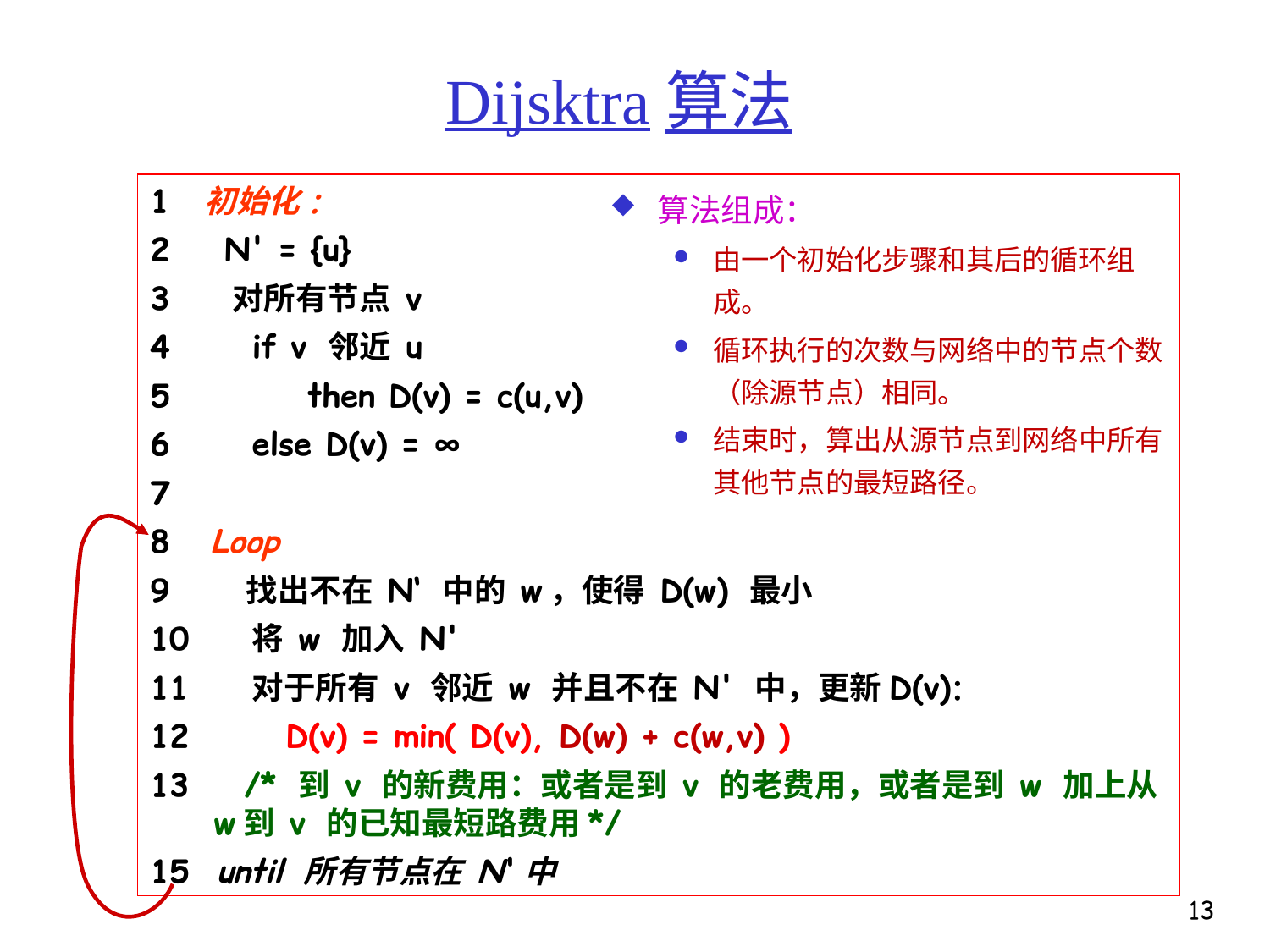

# Dijsktra算法
1  初始化:
2    N' = {u}
3    对所有节点 v
4      if v 邻近 u
5          then D(v) = c(u,v)
6      else D(v) = ∞
7
8   Loop
9     找出不在 N‘ 中的 w，使得 D(w) 最小
10    将 w 加入 N'
11    对于所有 v 邻近 w 并且不在 N' 中，更新D(v):
12       D(v) = min( D(v), D(w) + c(w,v) )
13    /* 到 v 的新费用：或者是到 v 的老费用，或者是到 w 加上从 w到 v 的已知最短路费用*/
15  until 所有节点在 N'中
算法组成：
由一个初始化步骤和其后的循环组成。
循环执行的次数与网络中的节点个数（除源节点）相同。
结束时，算出从源节点到网络中所有其他节点的最短路径。

13